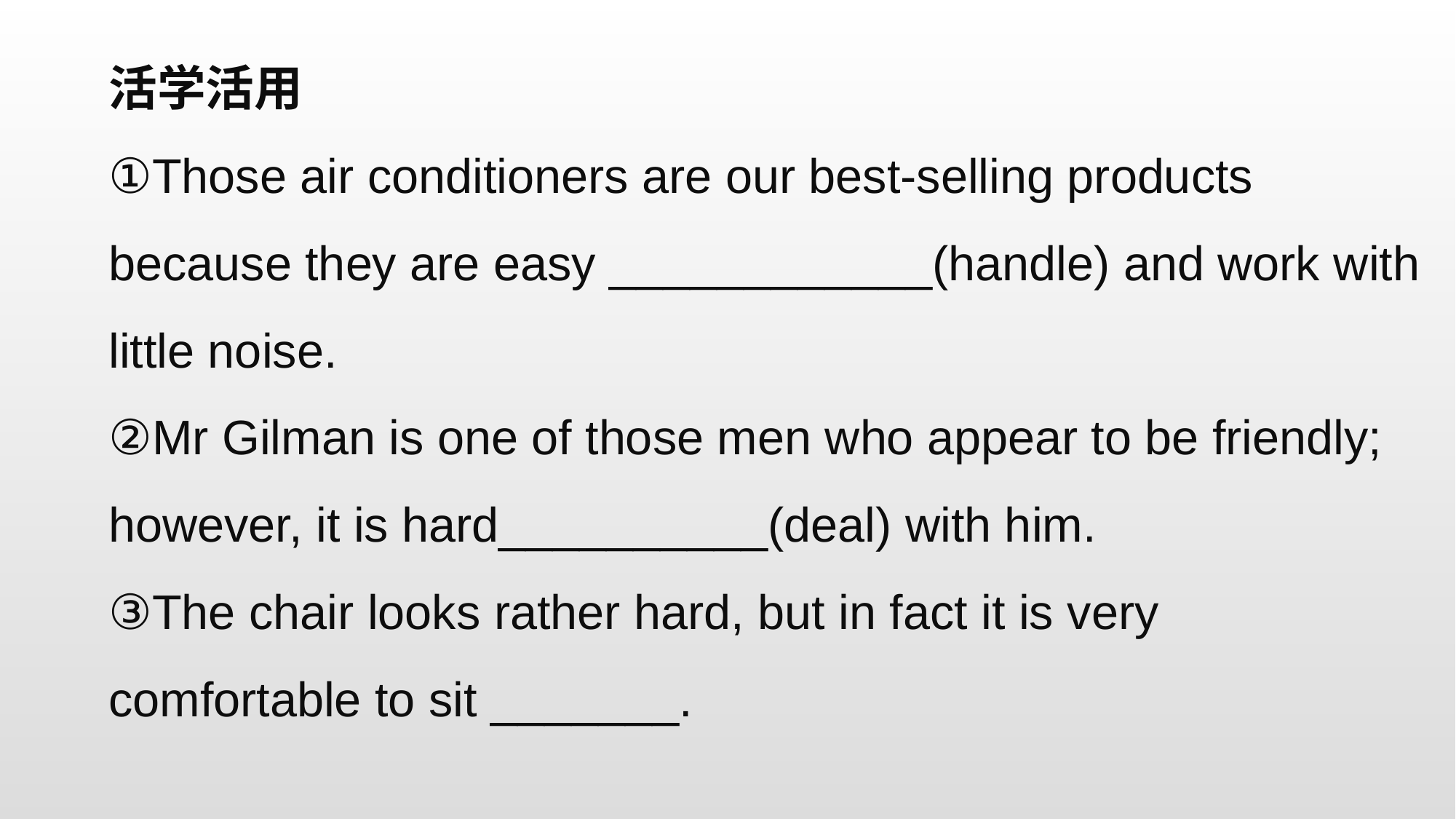

活学活用
①Those air conditioners are our best-selling products because they are easy ____________(handle) and work with little noise.
②Mr Gilman is one of those men who appear to be friendly; however, it is hard__________(deal) with him.
③The chair looks rather hard, but in fact it is very comfortable to sit _______.